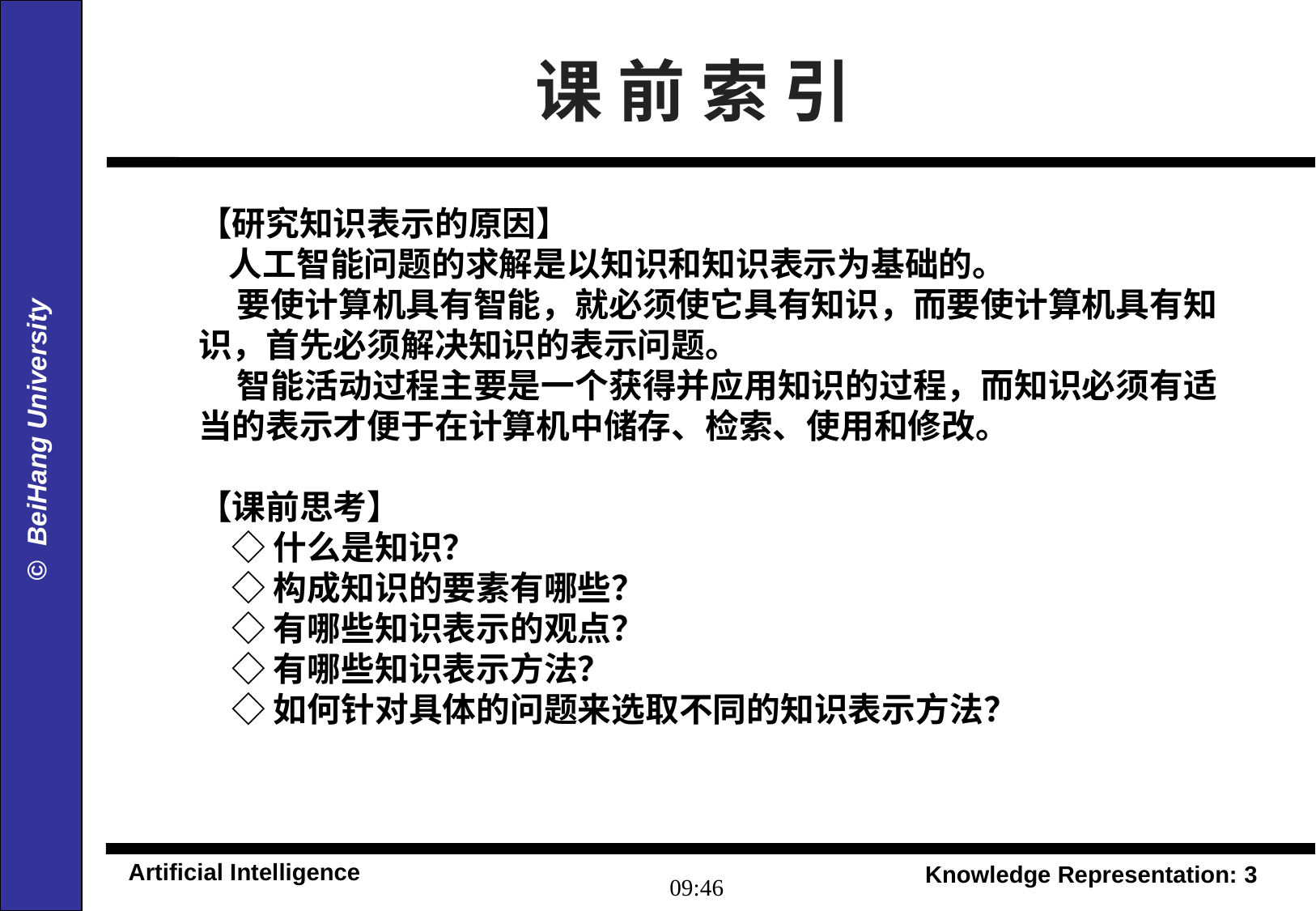

课 前 索 引
【研究知识表示的原因】
    人工智能问题的求解是以知识和知识表示为基础的。
    要使计算机具有智能，就必须使它具有知识，而要使计算机具有知识，首先必须解决知识的表示问题。
    智能活动过程主要是一个获得并应用知识的过程，而知识必须有适当的表示才便于在计算机中储存、检索、使用和修改。

【课前思考】
　◇ 什么是知识？
　◇ 构成知识的要素有哪些？
　◇ 有哪些知识表示的观点？
　◇ 有哪些知识表示方法？
　◇ 如何针对具体的问题来选取不同的知识表示方法？
09:46